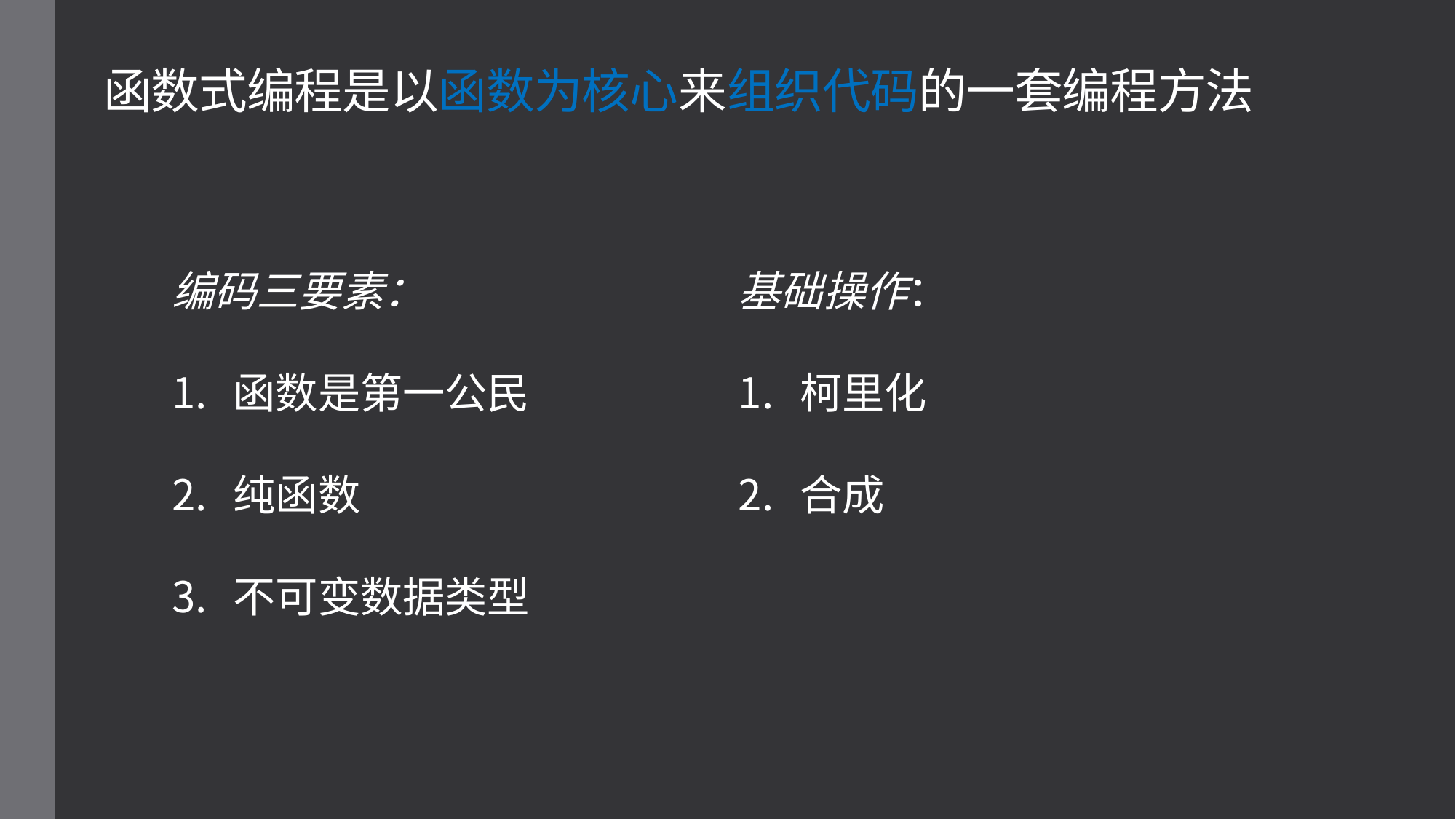

# 函数式编程是以函数为核心来组织代码的一套编程方法
编码三要素：
函数是第一公民
纯函数
不可变数据类型
基础操作：
柯里化
合成